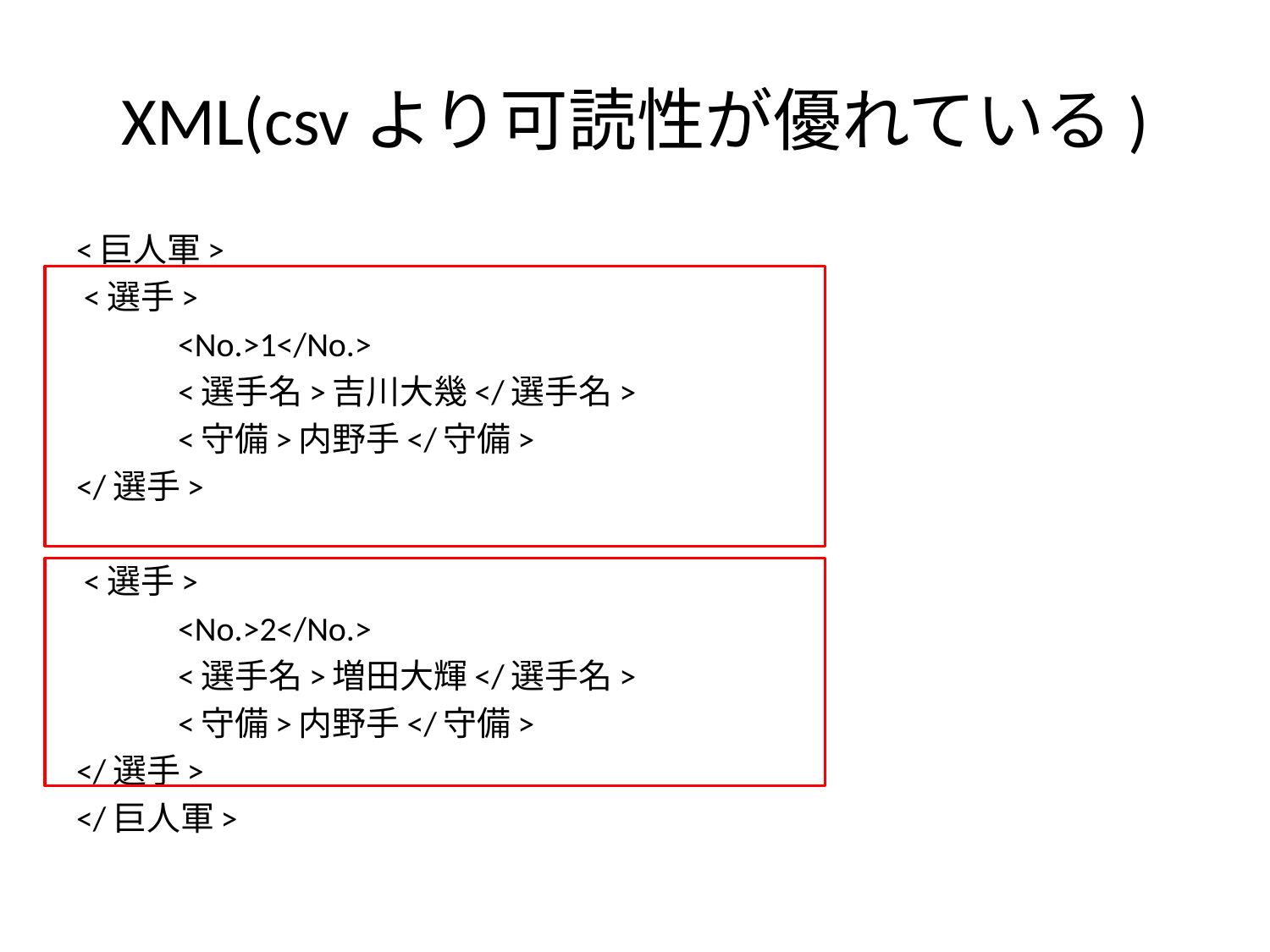

# XML(csvより可読性が優れている)
<巨人軍>
 <選手>
 	<No.>1</No.>
    	<選手名>吉川大幾</選手名>
    	<守備>内野手</守備>
</選手>

 <選手>
 	<No.>2</No.>
    	<選手名>増田大輝</選手名>
    	<守備>内野手</守備>
</選手>
</巨人軍>